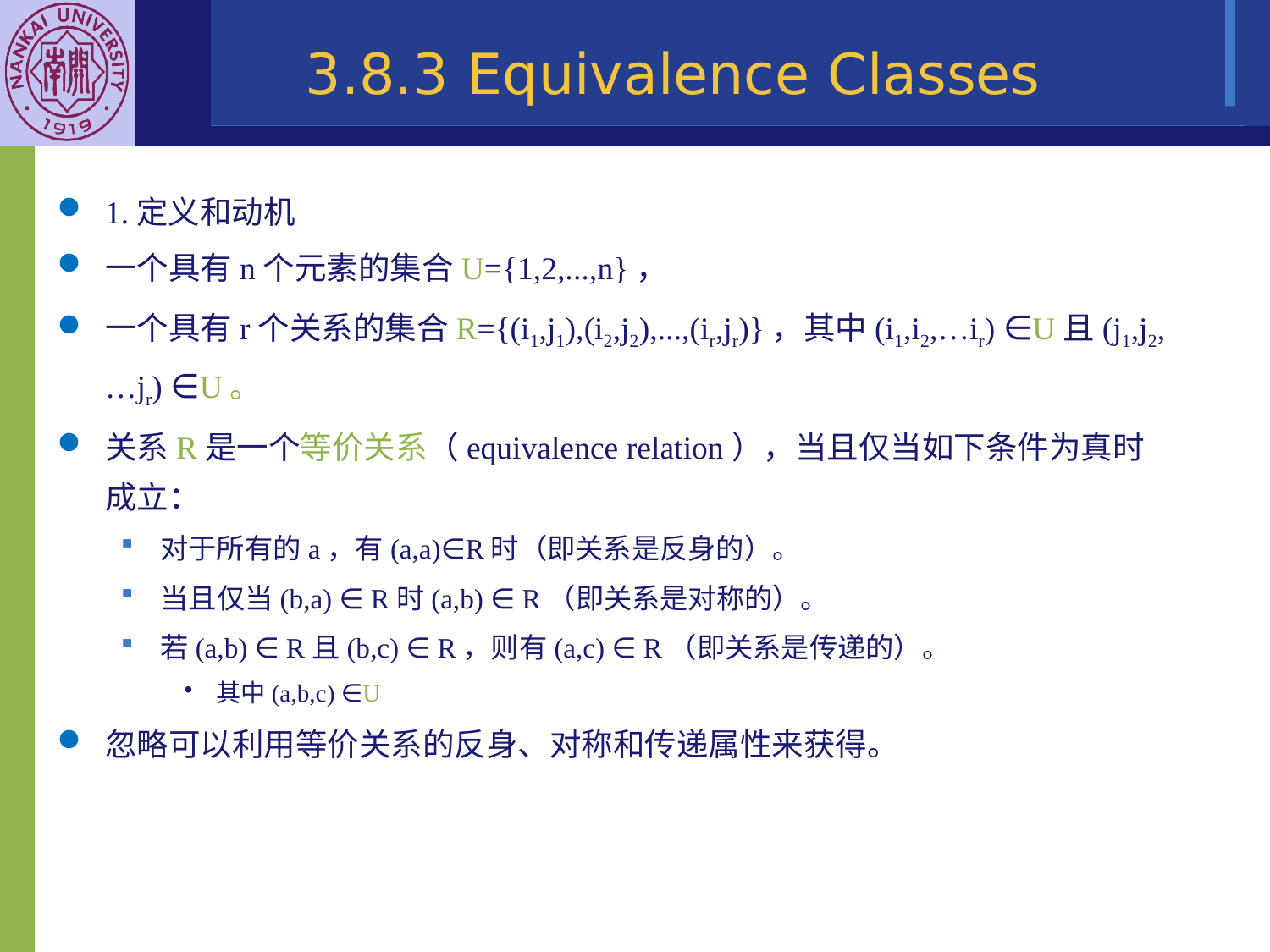

# 3.8.3 Equivalence Classes
1.定义和动机
一个具有n个元素的集合U={1,2,...,n}，
一个具有r个关系的集合R={(i1,j1),(i2,j2),...,(ir,jr)}，其中(i1,i2,…ir) ∈U且(j1,j2,…jr) ∈U。
关系R是一个等价关系（equivalence relation），当且仅当如下条件为真时成立：
对于所有的a，有(a,a)∈R时（即关系是反身的）。
当且仅当(b,a) ∈ R时(a,b) ∈ R（即关系是对称的）。
若(a,b) ∈ R且(b,c) ∈ R，则有(a,c) ∈ R（即关系是传递的）。
其中(a,b,c) ∈U
忽略可以利用等价关系的反身、对称和传递属性来获得。
85